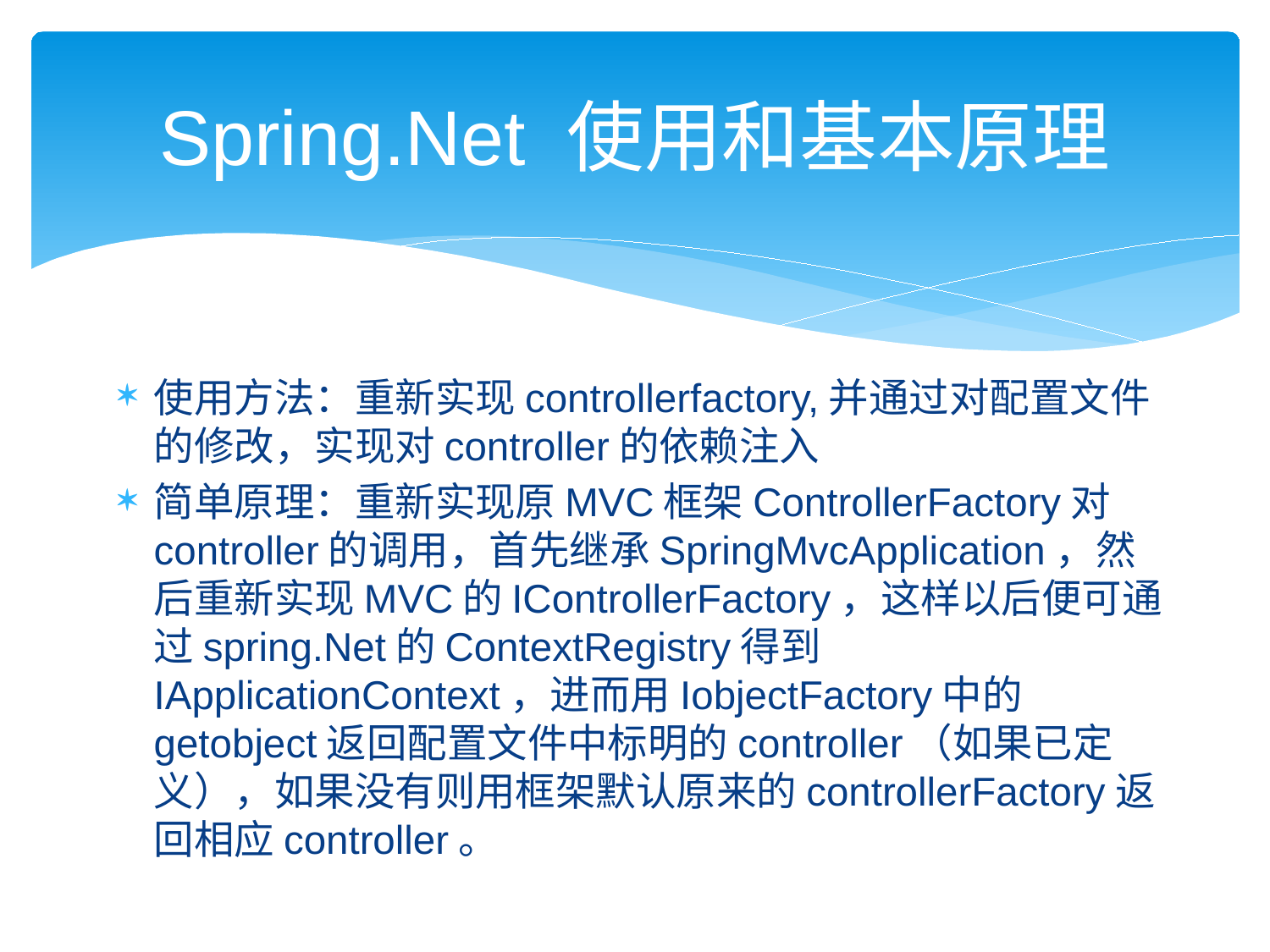

# Spring.Net 使用和基本原理
使用方法：重新实现controllerfactory,并通过对配置文件的修改，实现对controller的依赖注入
简单原理：重新实现原MVC框架ControllerFactory对controller的调用，首先继承SpringMvcApplication，然后重新实现MVC的IControllerFactory，这样以后便可通过spring.Net的ContextRegistry得到IApplicationContext，进而用IobjectFactory中的getobject返回配置文件中标明的controller（如果已定义），如果没有则用框架默认原来的controllerFactory返回相应controller。